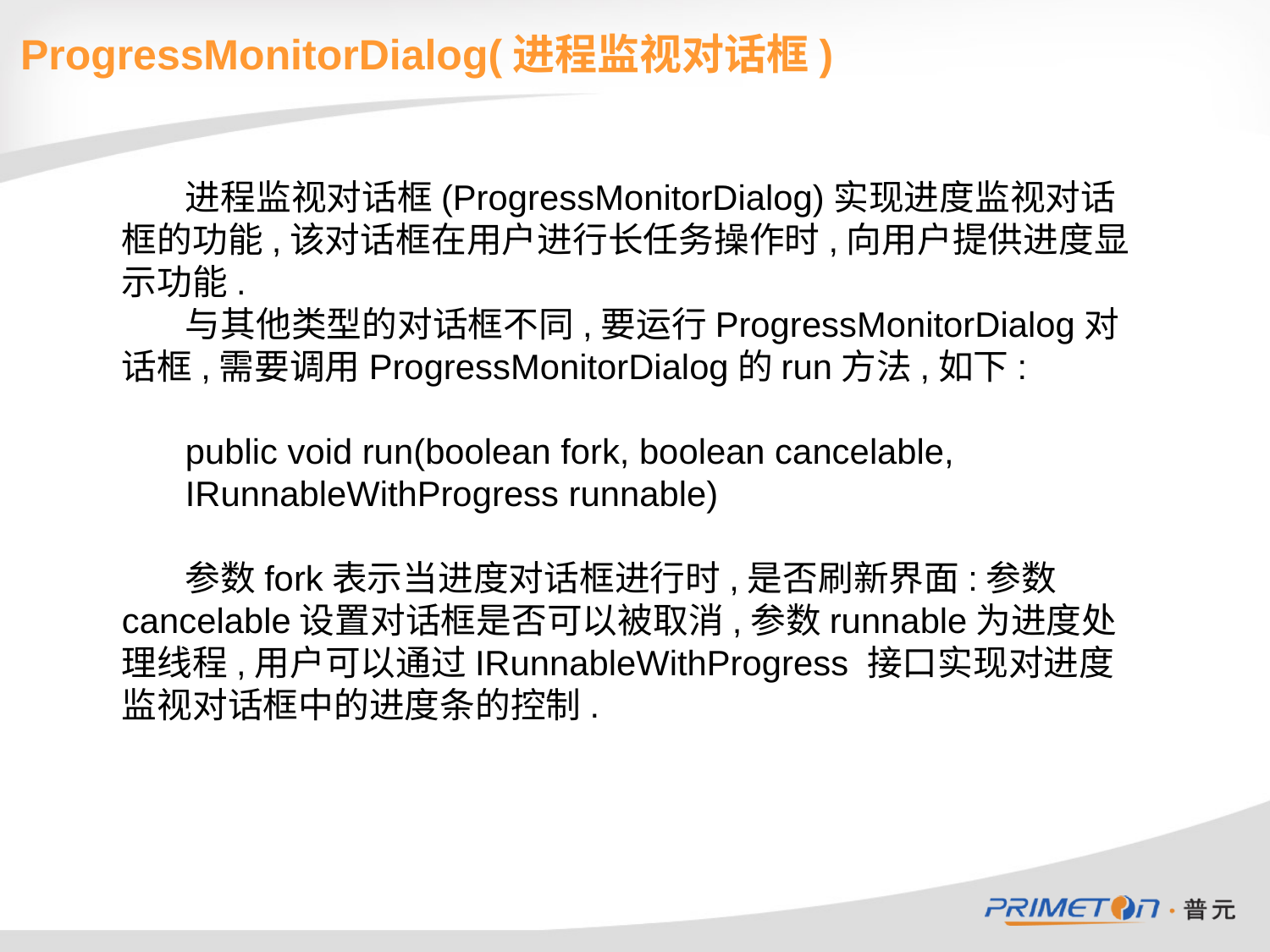

ProgressMonitorDialog(进程监视对话框)
进程监视对话框(ProgressMonitorDialog)实现进度监视对话框的功能,该对话框在用户进行长任务操作时,向用户提供进度显示功能.
与其他类型的对话框不同,要运行ProgressMonitorDialog对话框,需要调用ProgressMonitorDialog的run方法,如下:

public void run(boolean fork, boolean cancelable,
IRunnableWithProgress runnable)

参数fork表示当进度对话框进行时,是否刷新界面:参数cancelable设置对话框是否可以被取消,参数runnable为进度处理线程,用户可以通过IRunnableWithProgress 接口实现对进度监视对话框中的进度条的控制.